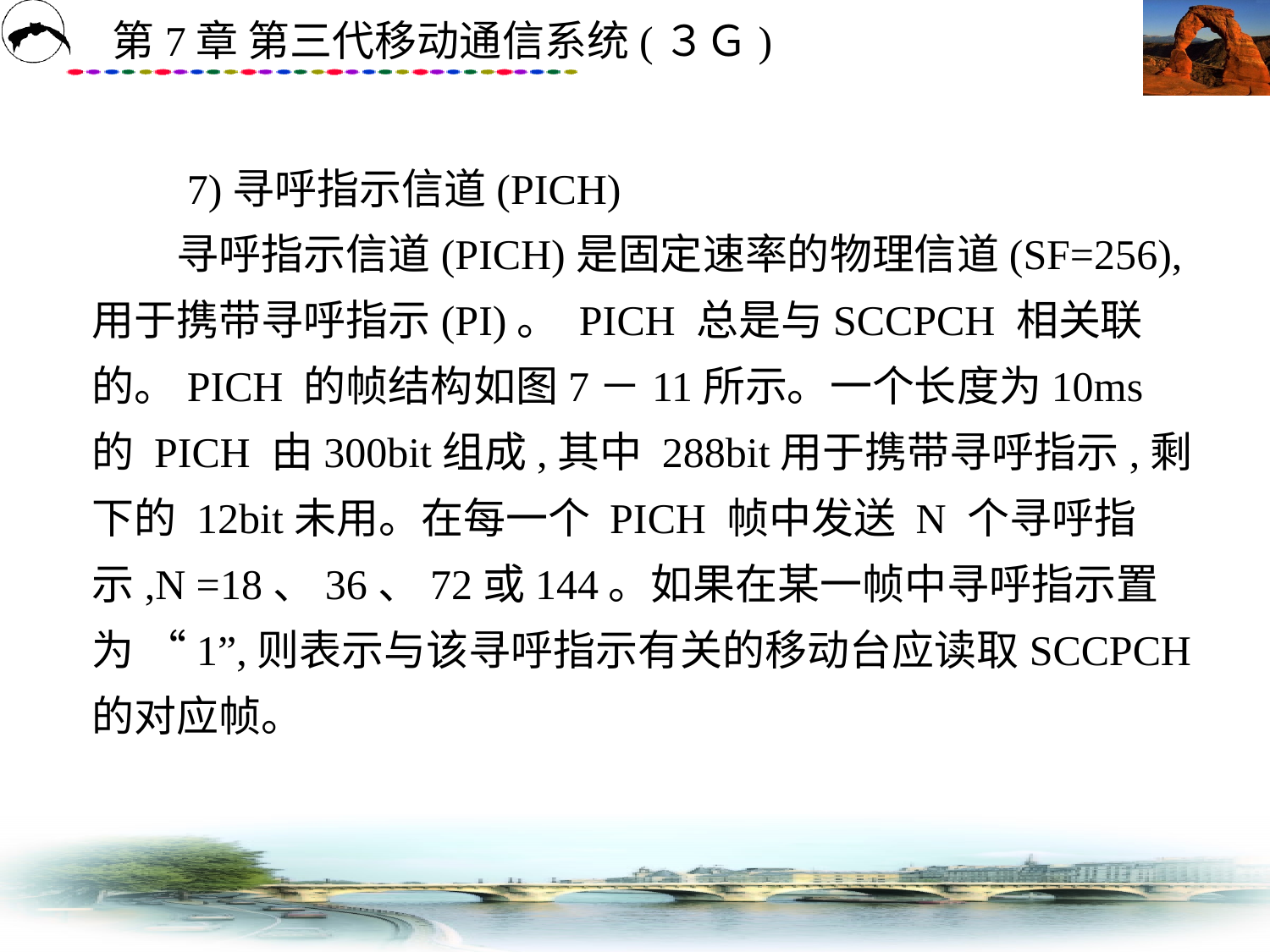

# 7)寻呼指示信道(PICH) 　　寻呼指示信道(PICH)是固定速率的物理信道(SF=256),用于携带寻呼指示(PI)。 PICH 总是与SCCPCH 相关联的。PICH 的帧结构如图7－11所示。一个长度为10ms的 PICH 由300bit组成,其中 288bit用于携带寻呼指示,剩下的 12bit未用。在每一个 PICH 帧中发送 N 个寻呼指示,N =18、36、72或144。如果在某一帧中寻呼指示置为 “1”,则表示与该寻呼指示有关的移动台应读取SCCPCH 的对应帧。